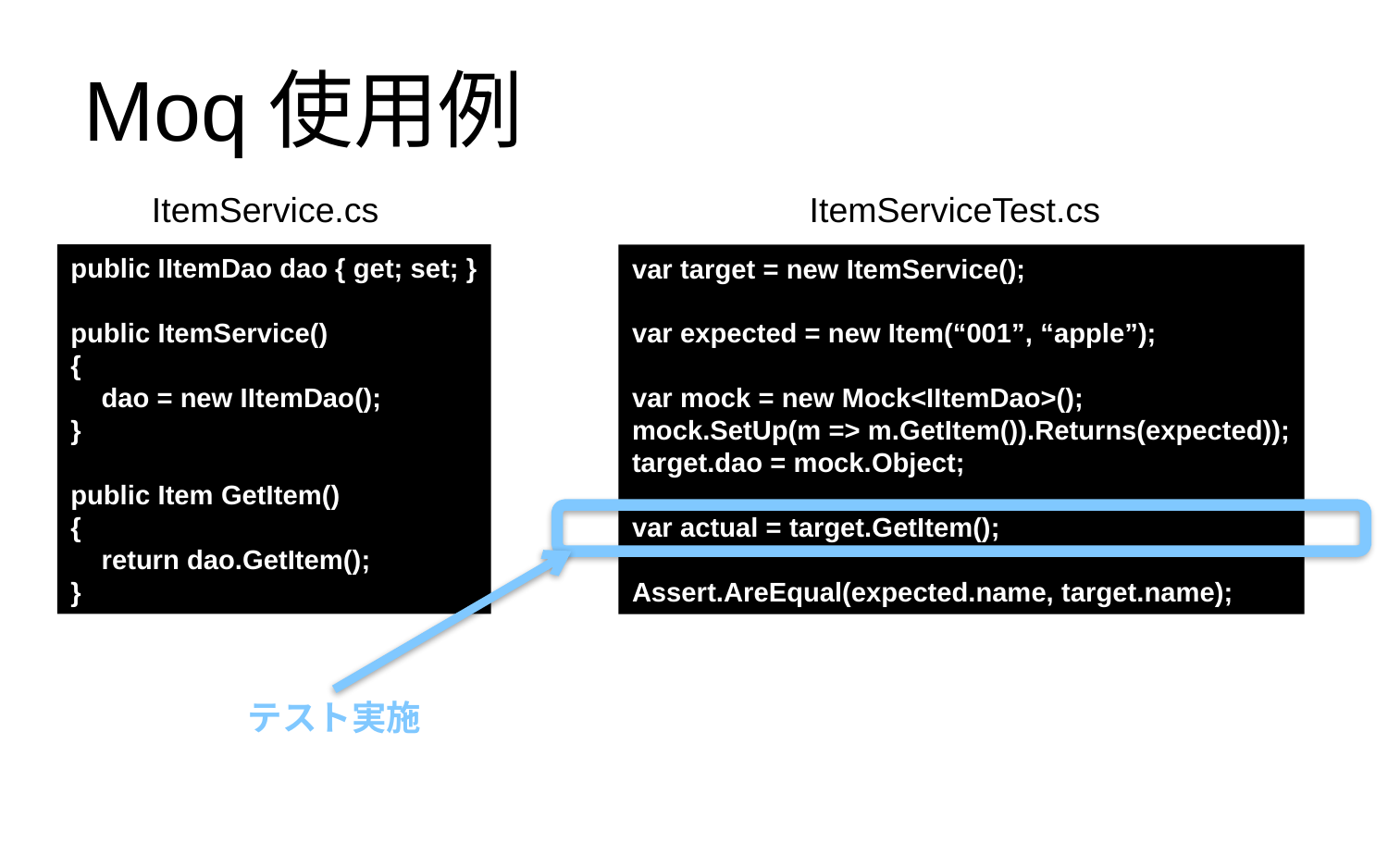

# Moq使用例
ItemService.cs
ItemServiceTest.cs
public IItemDao dao { get; set; }

public ItemService()
{
    dao = new IItemDao();
}

public Item GetItem()
{
    return dao.GetItem();
}
var target = new ItemService();

var expected = new Item(“001”, “apple”);

var mock = new Mock<IItemDao>();
mock.SetUp(m => m.GetItem()).Returns(expected));
target.dao = mock.Object;

var actual = target.GetItem();

Assert.AreEqual(expected.name, target.name);

テスト実施